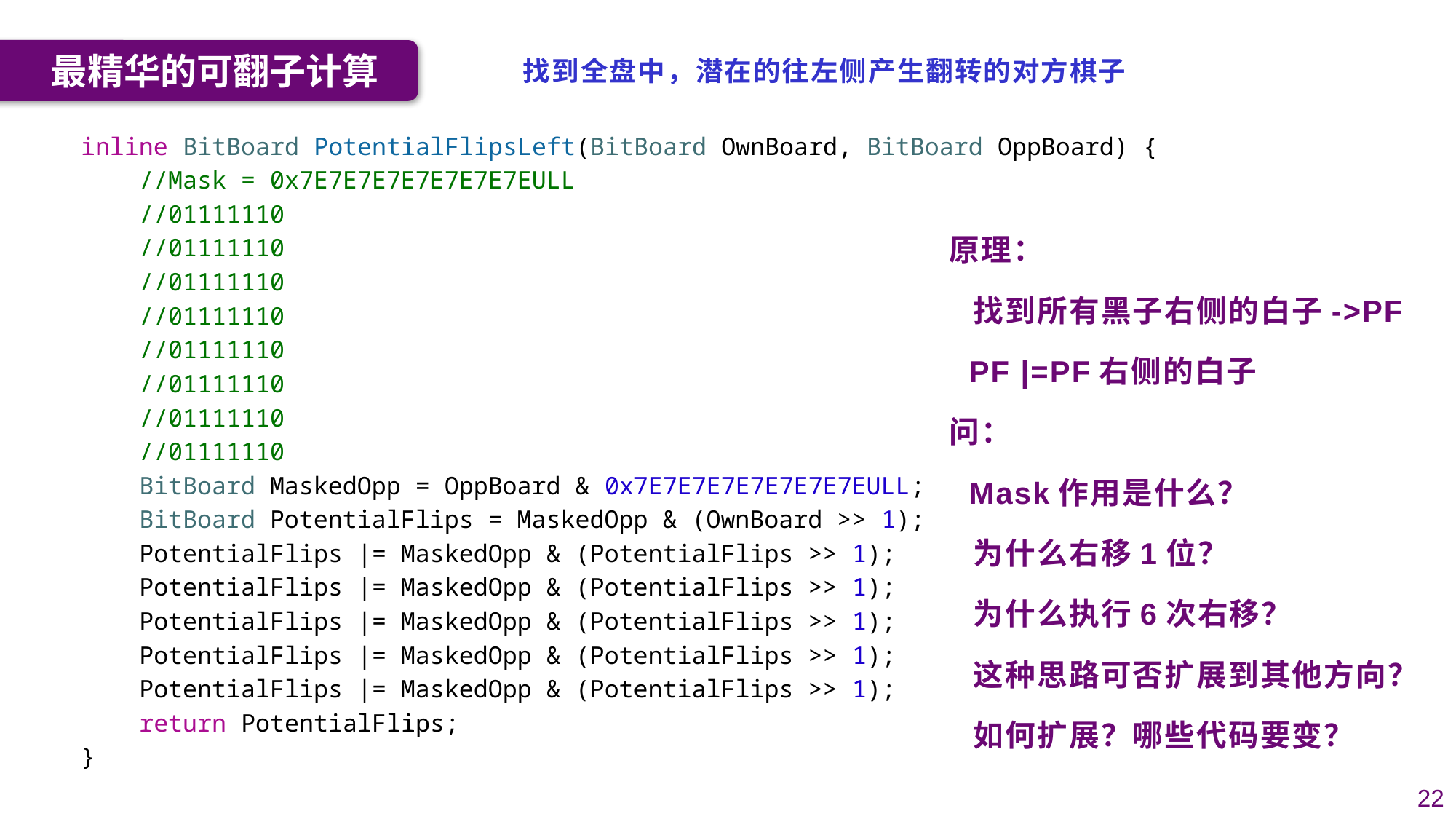

最精华的可翻子计算
找到全盘中，潜在的往左侧产生翻转的对方棋子
inline BitBoard PotentialFlipsLeft(BitBoard OwnBoard, BitBoard OppBoard) {
    //Mask = 0x7E7E7E7E7E7E7E7EULL
    //01111110
    //01111110
    //01111110
    //01111110
    //01111110
    //01111110
    //01111110
    //01111110
    BitBoard MaskedOpp = OppBoard & 0x7E7E7E7E7E7E7E7EULL;
    BitBoard PotentialFlips = MaskedOpp & (OwnBoard >> 1);
    PotentialFlips |= MaskedOpp & (PotentialFlips >> 1);
    PotentialFlips |= MaskedOpp & (PotentialFlips >> 1);
    PotentialFlips |= MaskedOpp & (PotentialFlips >> 1);
    PotentialFlips |= MaskedOpp & (PotentialFlips >> 1);
    PotentialFlips |= MaskedOpp & (PotentialFlips >> 1);
    return PotentialFlips;
}
原理：
  找到所有黑子右侧的白子->PF
  PF |=PF右侧的白子
问：
  Mask作用是什么？
  为什么右移1位？
  为什么执行6次右移？
  这种思路可否扩展到其他方向？
  如何扩展？哪些代码要变？
22